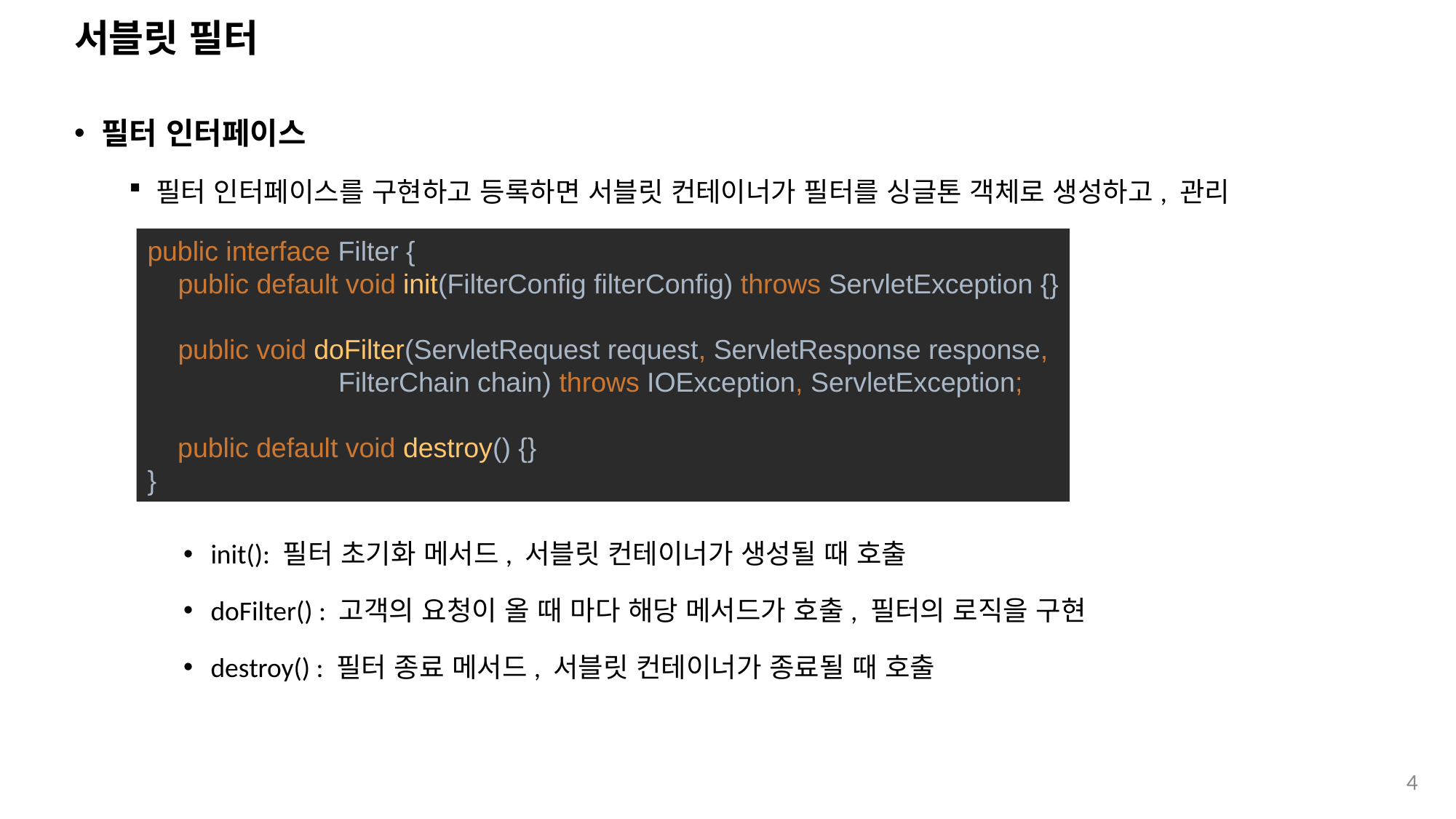

# 서블릿 필터
필터 인터페이스
필터 인터페이스를 구현하고 등록하면 서블릿 컨테이너가 필터를 싱글톤 객체로 생성하고, 관리

init(): 필터 초기화 메서드, 서블릿 컨테이너가 생성될 때 호출
doFilter() : 고객의 요청이 올 때 마다 해당 메서드가 호출, 필터의 로직을 구현
destroy() : 필터 종료 메서드, 서블릿 컨테이너가 종료될 때 호출

public interface Filter {
    public default void init(FilterConfig filterConfig) throws ServletException {}
    public void doFilter(ServletRequest request, ServletResponse response,
                         FilterChain chain) throws IOException, ServletException;
    public default void destroy() {}
}
4